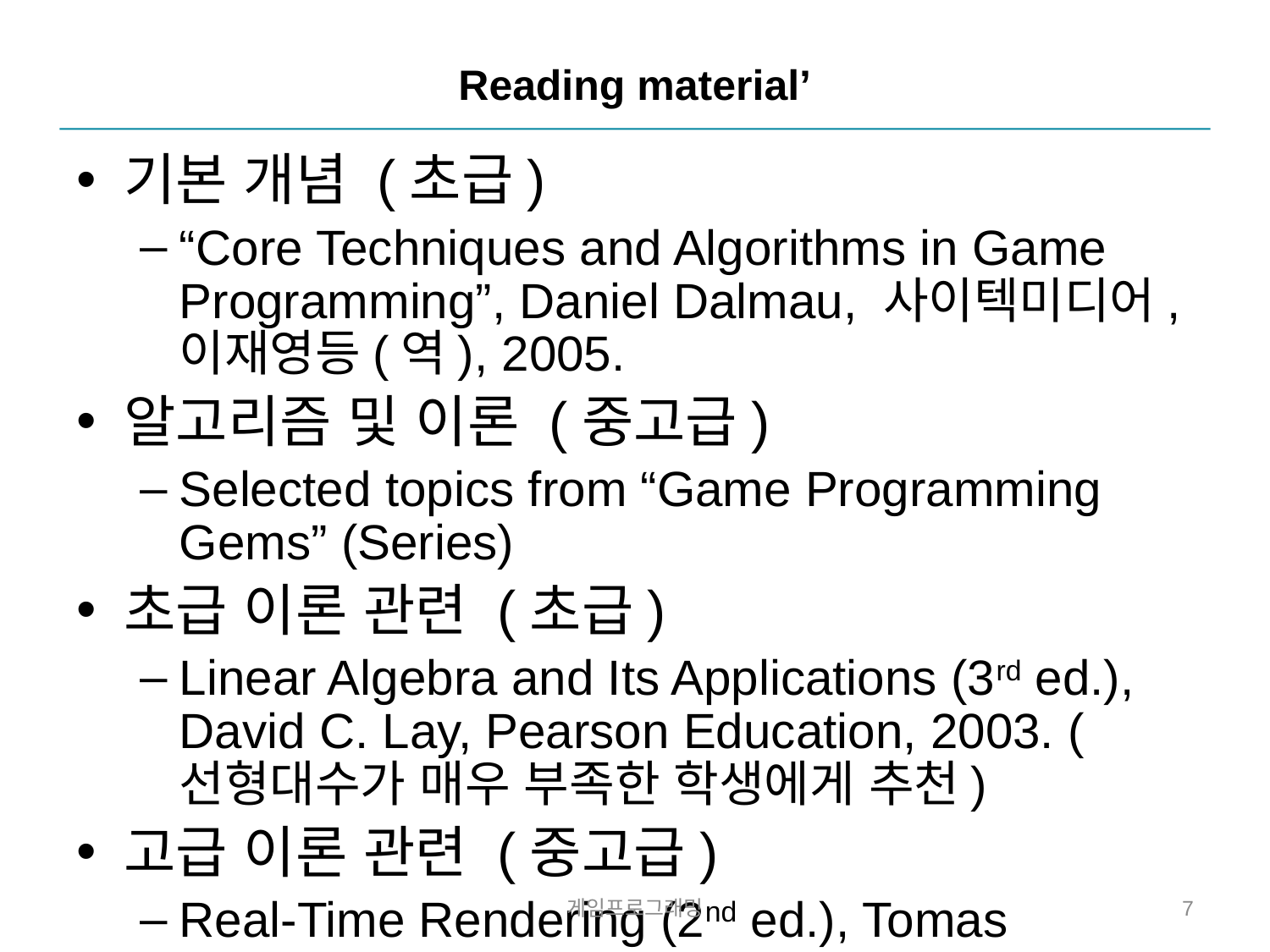

# Reading material’
기본 개념 (초급)
“Core Techniques and Algorithms in Game Programming”, Daniel Dalmau, 사이텍미디어, 이재영등(역), 2005.
알고리즘 및 이론 (중고급)
Selected topics from “Game Programming Gems” (Series)
초급 이론 관련 (초급)
Linear Algebra and Its Applications (3rd ed.), David C. Lay, Pearson Education, 2003. (선형대수가 매우 부족한 학생에게 추천)
고급 이론 관련 (중고급)
Real-Time Rendering (2nd ed.), Tomas Akenine-Moller & Eric Haines, AK Peters, July 2002. (very popular but not so easy)
3D Game Engine Design: A Practical Approach to Real-Time Computer Graphics, David H. Eberly, Morgan Kaufmann, 2001.
기타
Tenouk’s C&C++ Rant, http://www.tenouk.com/

게임프로그래밍
7